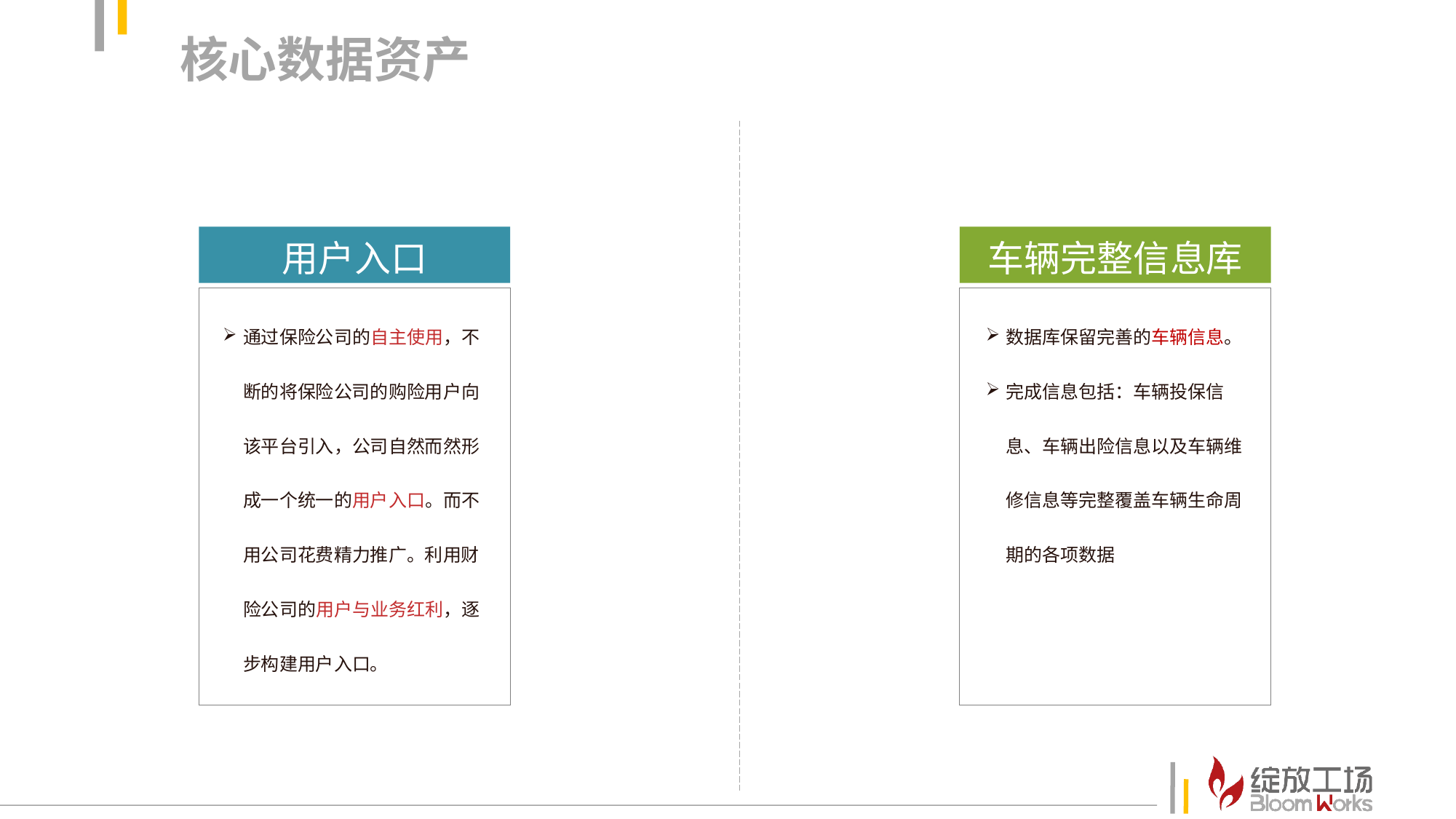

核心数据资产

用户入口

通过保险公司的自主使用，不断的将保险公司的购险用户向该平台引入，公司自然而然形成一个统一的用户入口。而不用公司花费精力推广。利用财险公司的用户与业务红利，逐步构建用户入口。

车辆完整信息库

数据库保留完善的车辆信息。
完成信息包括：车辆投保信息、车辆出险信息以及车辆维修信息等完整覆盖车辆生命周期的各项数据